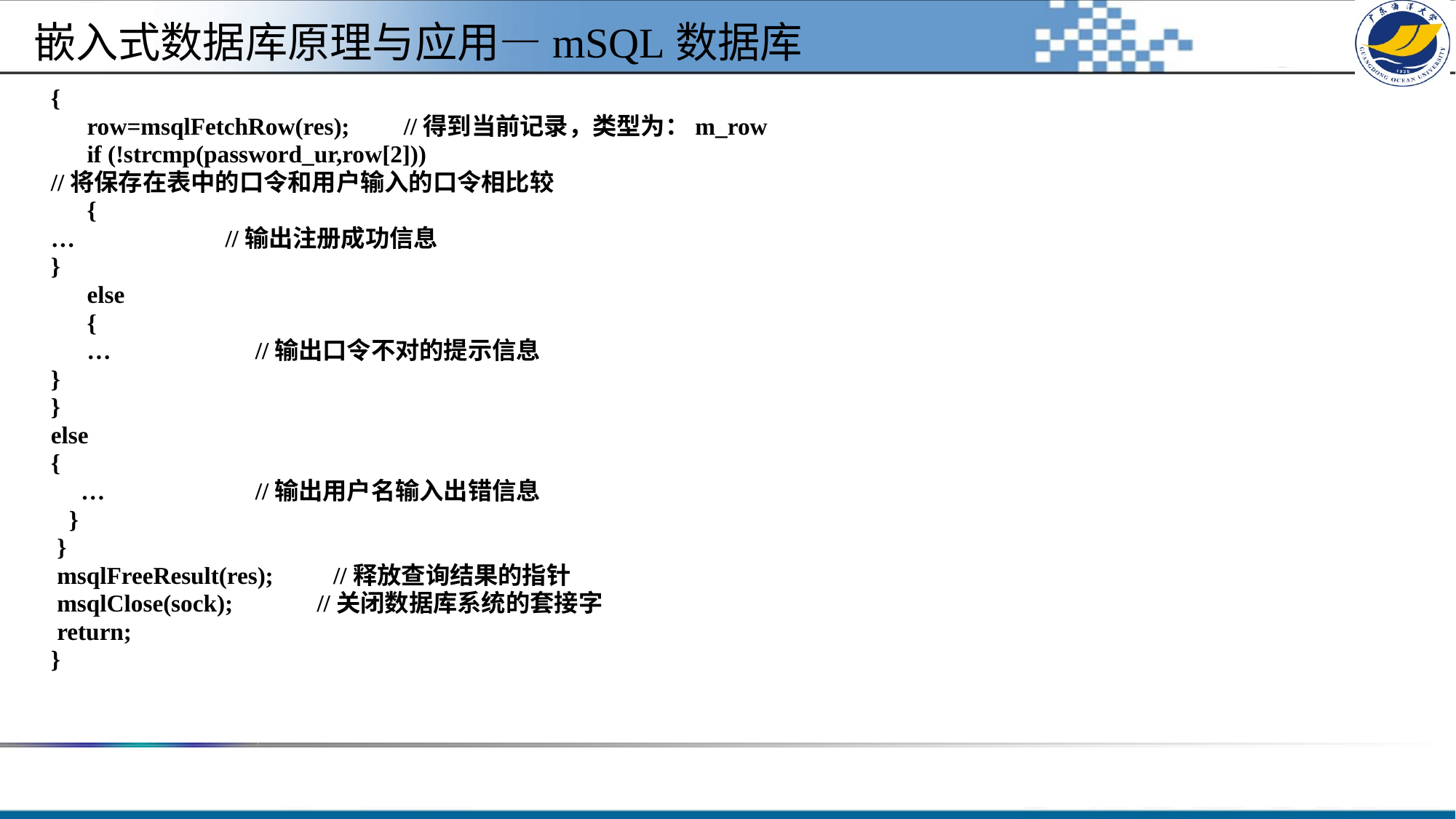

#
嵌入式数据库原理与应用—mSQL数据库
{
      row=msqlFetchRow(res);         //得到当前记录，类型为：m_row
      if (!strcmp(password_ur,row[2]))
//将保存在表中的口令和用户输入的口令相比较
      {
…                         //输出注册成功信息
}
      else
      {
      …                        //输出口令不对的提示信息
}
}
else
{
     …                         //输出用户名输入出错信息
   }
 }
 msqlFreeResult(res);          //释放查询结果的指针
 msqlClose(sock);              //关闭数据库系统的套接字
 return;
}